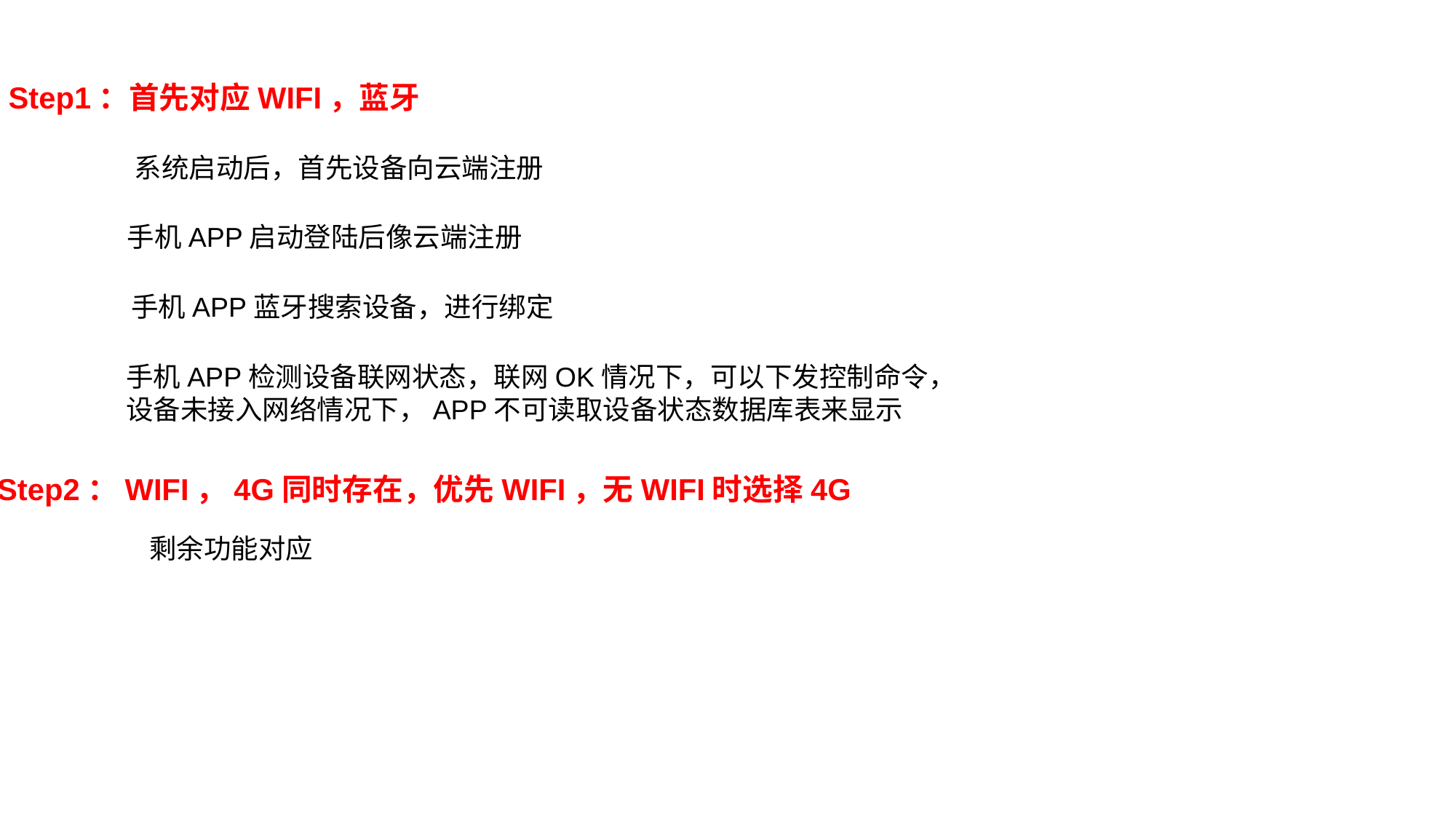

Step1：首先对应WIFI，蓝牙
系统启动后，首先设备向云端注册
手机APP启动登陆后像云端注册
手机APP蓝牙搜索设备，进行绑定
手机APP检测设备联网状态，联网OK情况下，可以下发控制命令，
设备未接入网络情况下，APP不可读取设备状态数据库表来显示

Step2：WIFI，4G同时存在，优先WIFI，无WIFI时选择4G
剩余功能对应